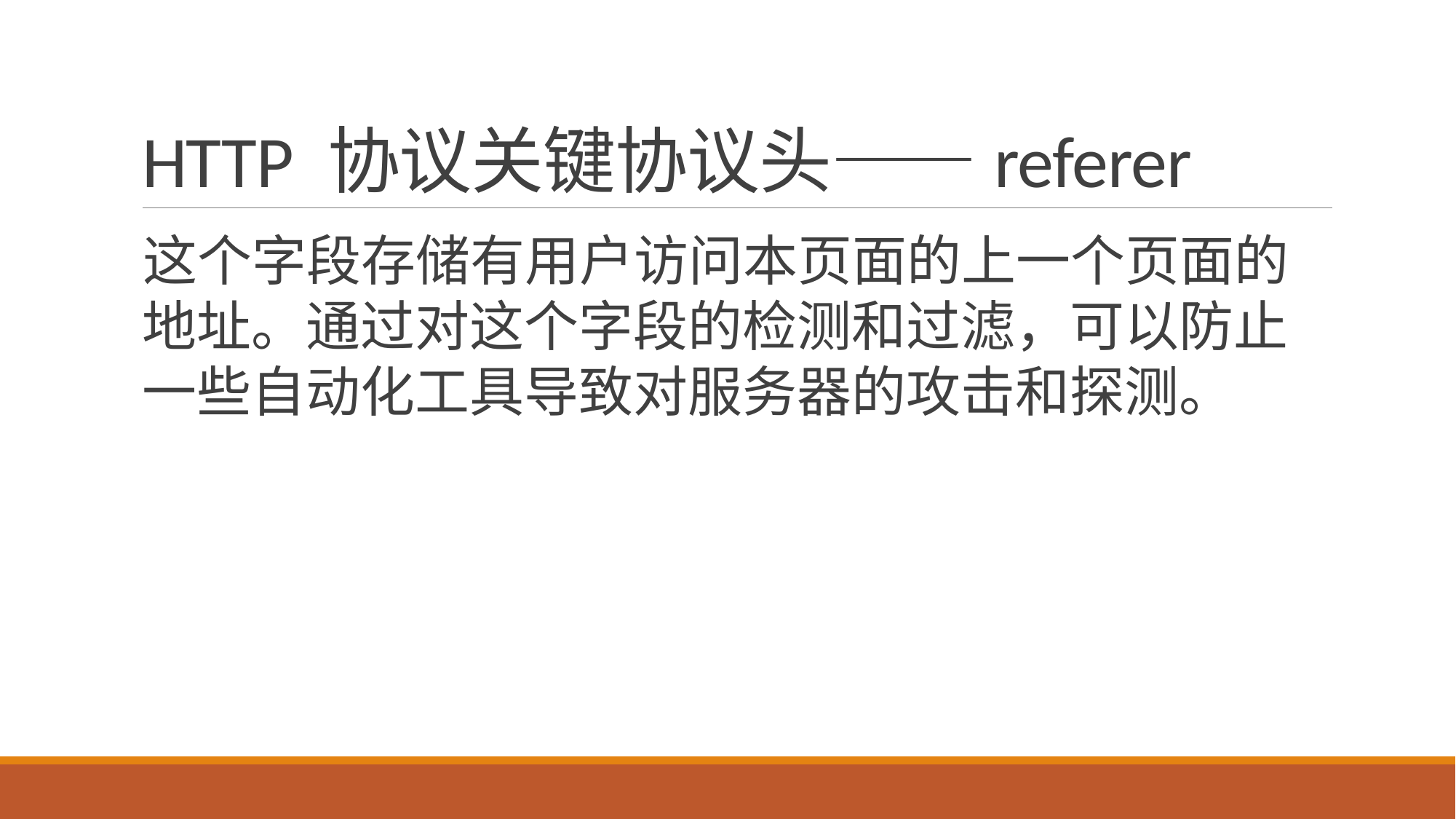

# HTTP 协议关键协议头——referer
这个字段存储有用户访问本页面的上一个页面的地址。通过对这个字段的检测和过滤，可以防止一些自动化工具导致对服务器的攻击和探测。